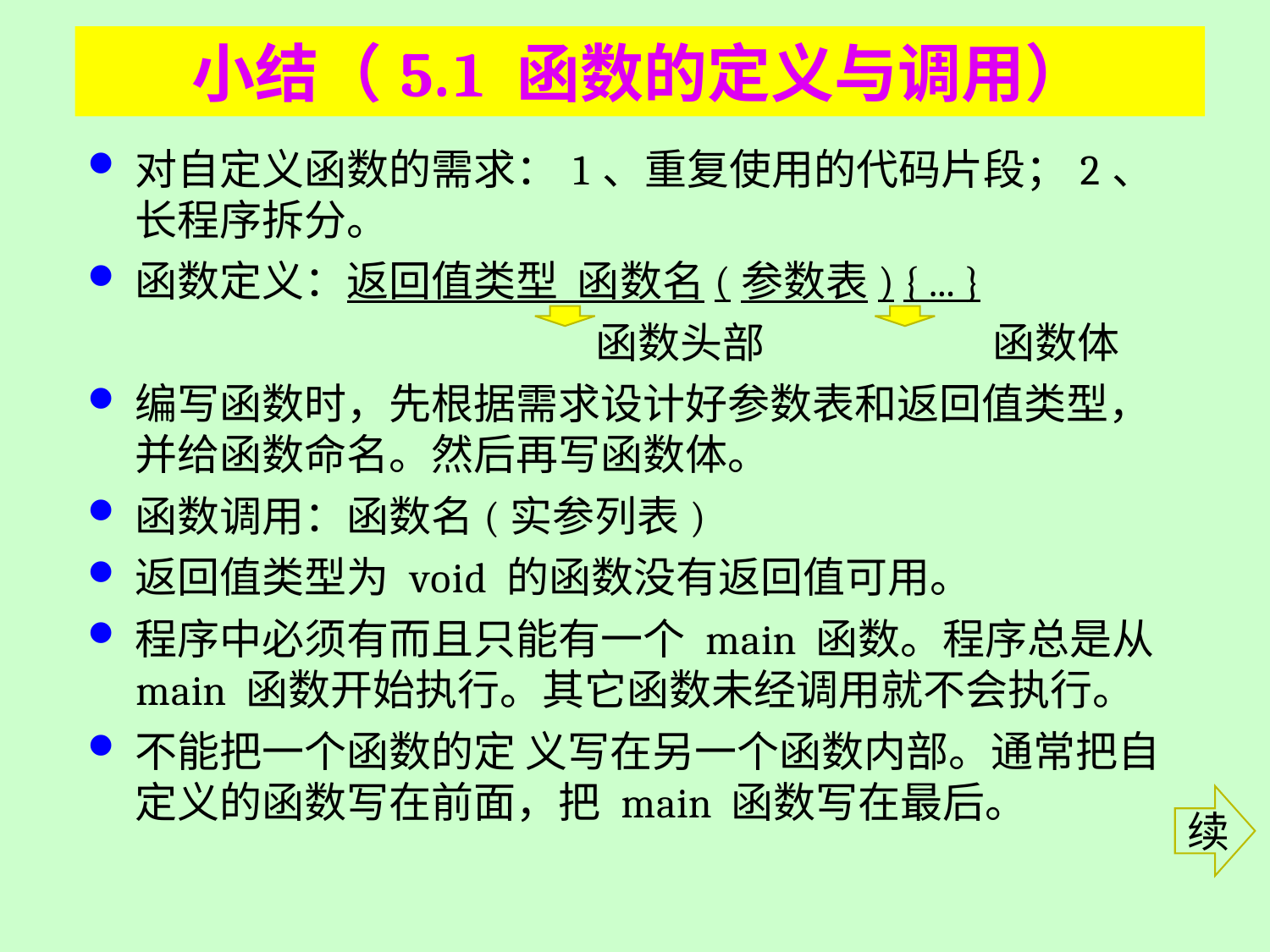

# 小结（5.1 函数的定义与调用）
对自定义函数的需求：1、重复使用的代码片段；2、长程序拆分。
函数定义：返回值类型  函数名(参数表) { ... }
                           		函数头部                        函数体
编写函数时，先根据需求设计好参数表和返回值类型，并给函数命名。然后再写函数体。
函数调用：函数名(实参列表)
返回值类型为 void 的函数没有返回值可用。
程序中必须有而且只能有一个 main 函数。程序总是从 main 函数开始执行。其它函数未经调用就不会执行。
不能把一个函数的定 义写在另一个函数内部。通常把自定义的函数写在前面，把 main 函数写在最后。

续
55